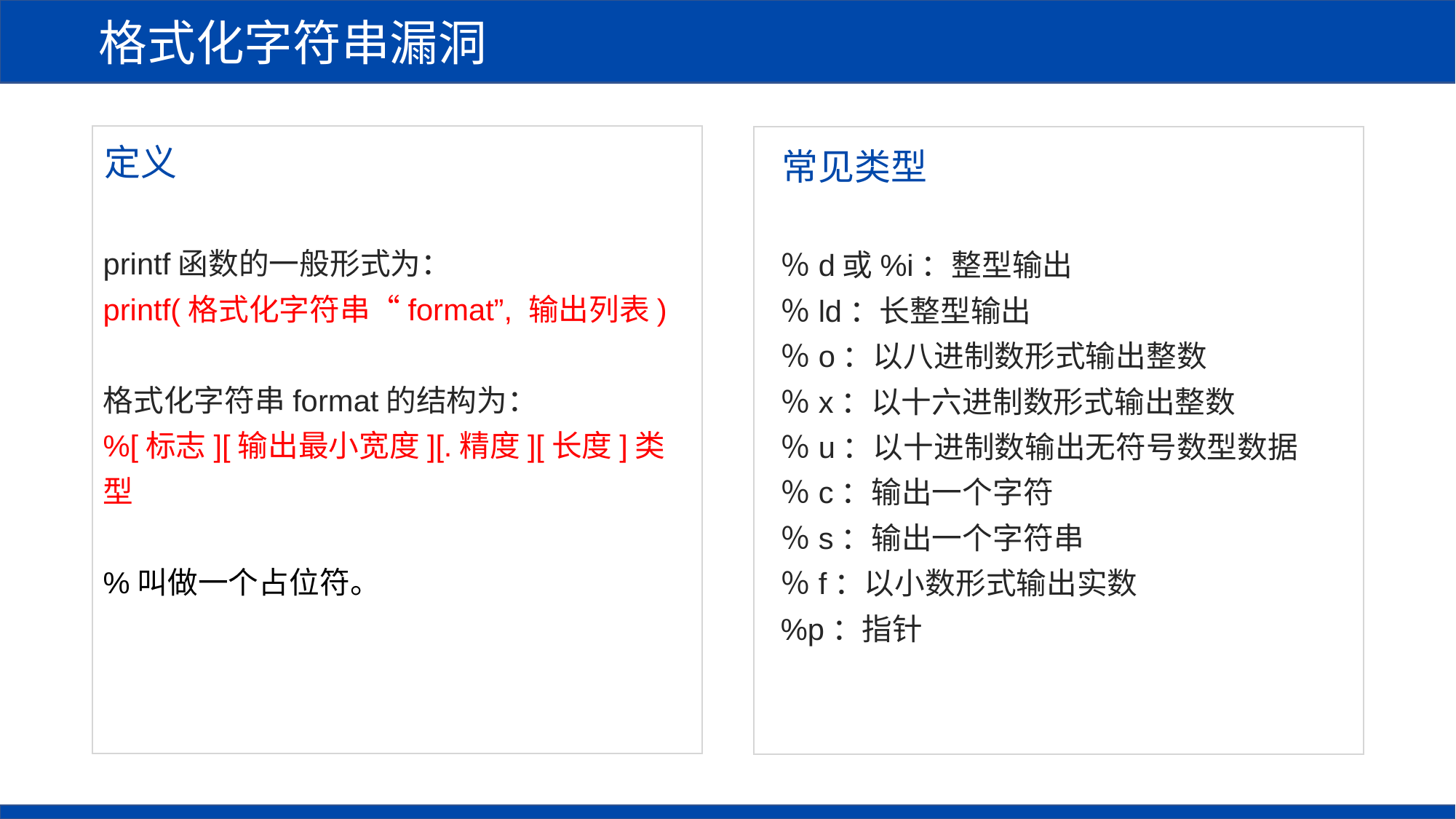

格式化字符串漏洞

定义
常见类型
printf函数的一般形式为：
printf(格式化字符串“format”, 输出列表)
格式化字符串format的结构为：
%[标志][输出最小宽度][.精度][长度]类型

%叫做一个占位符。

％d或%i：整型输出
％ld：长整型输出
％o：以八进制数形式输出整数
％x：以十六进制数形式输出整数
％u：以十进制数输出无符号数型数据
％c：输出一个字符
％s：输出一个字符串
％f：以小数形式输出实数
%p：指针